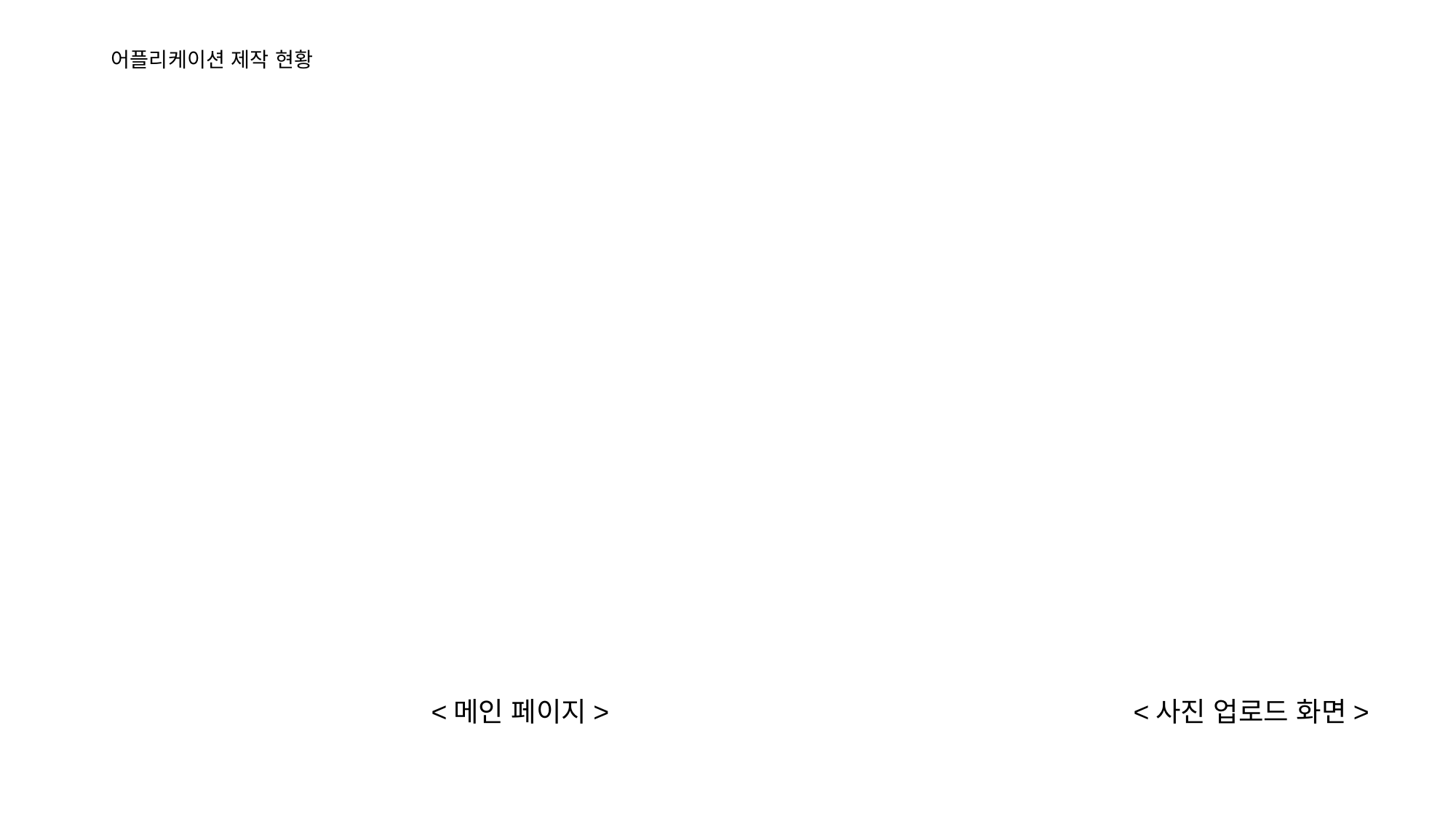

# 어플리케이션 제작 현황
<메인 페이지>
<사진 업로드 화면>